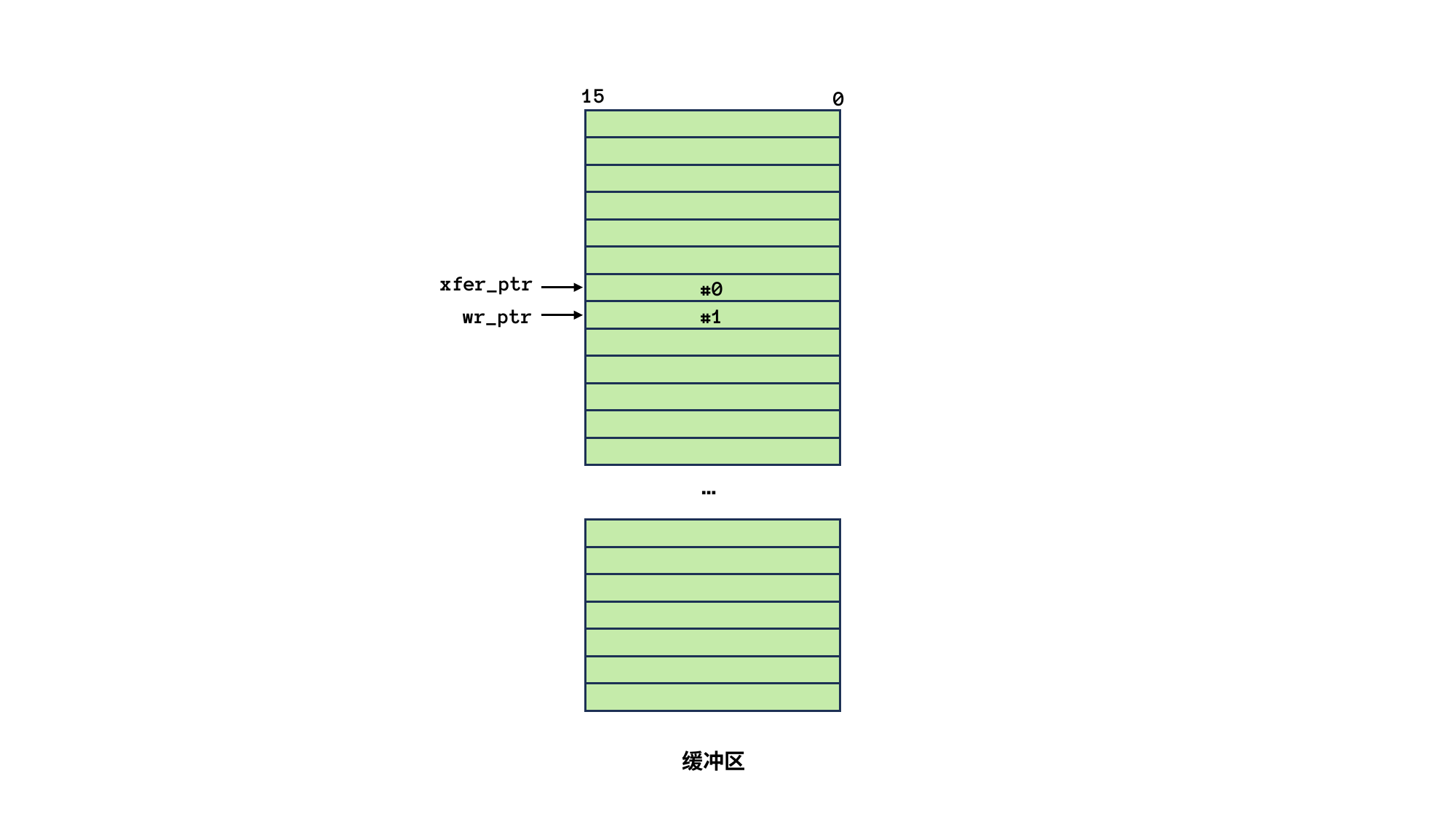

15
0

xfer_ptr
#0
wr_ptr
#1

…

缓冲区